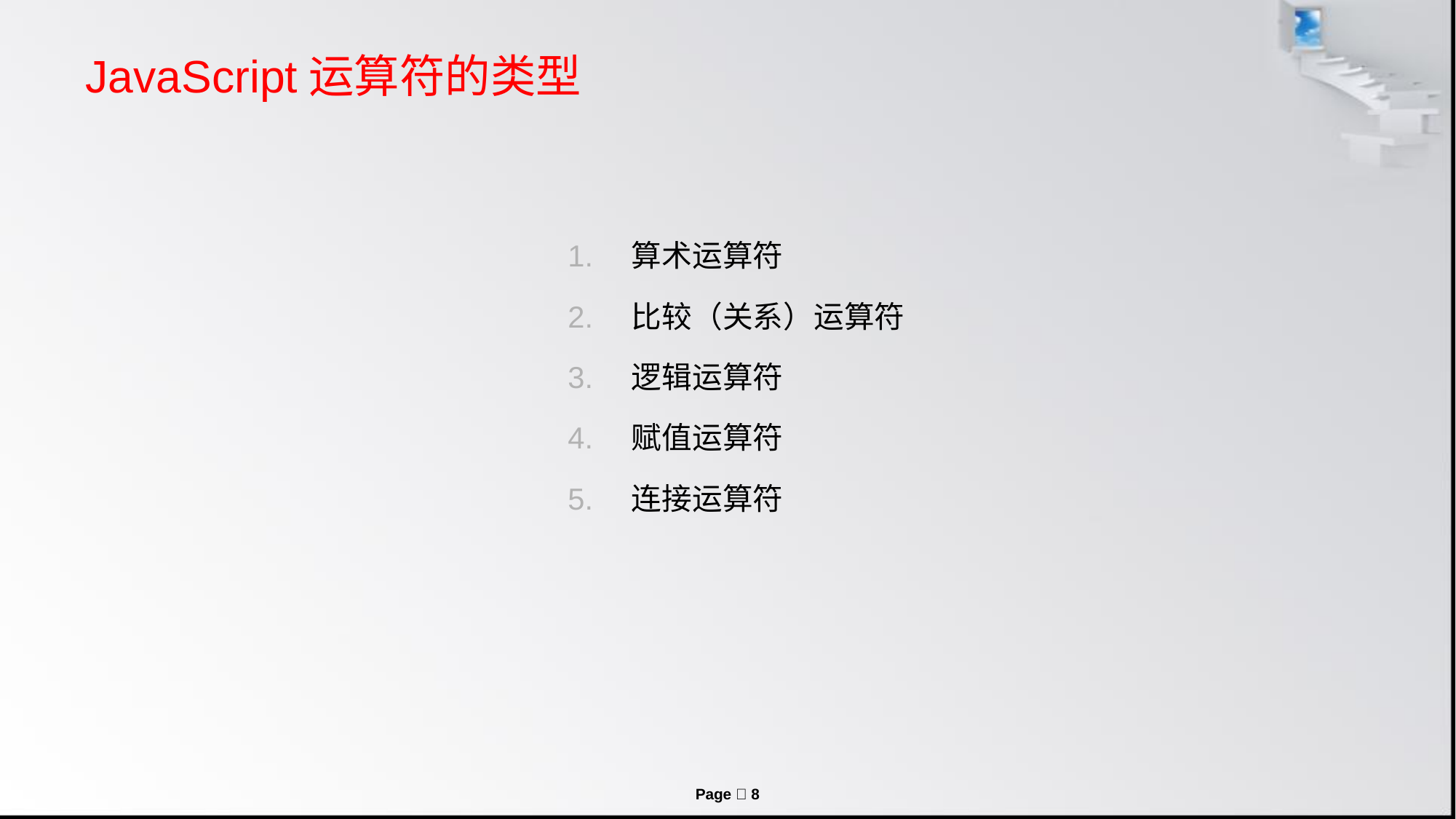

# JavaScript运算符的类型
算术运算符
比较（关系）运算符
逻辑运算符
赋值运算符
连接运算符